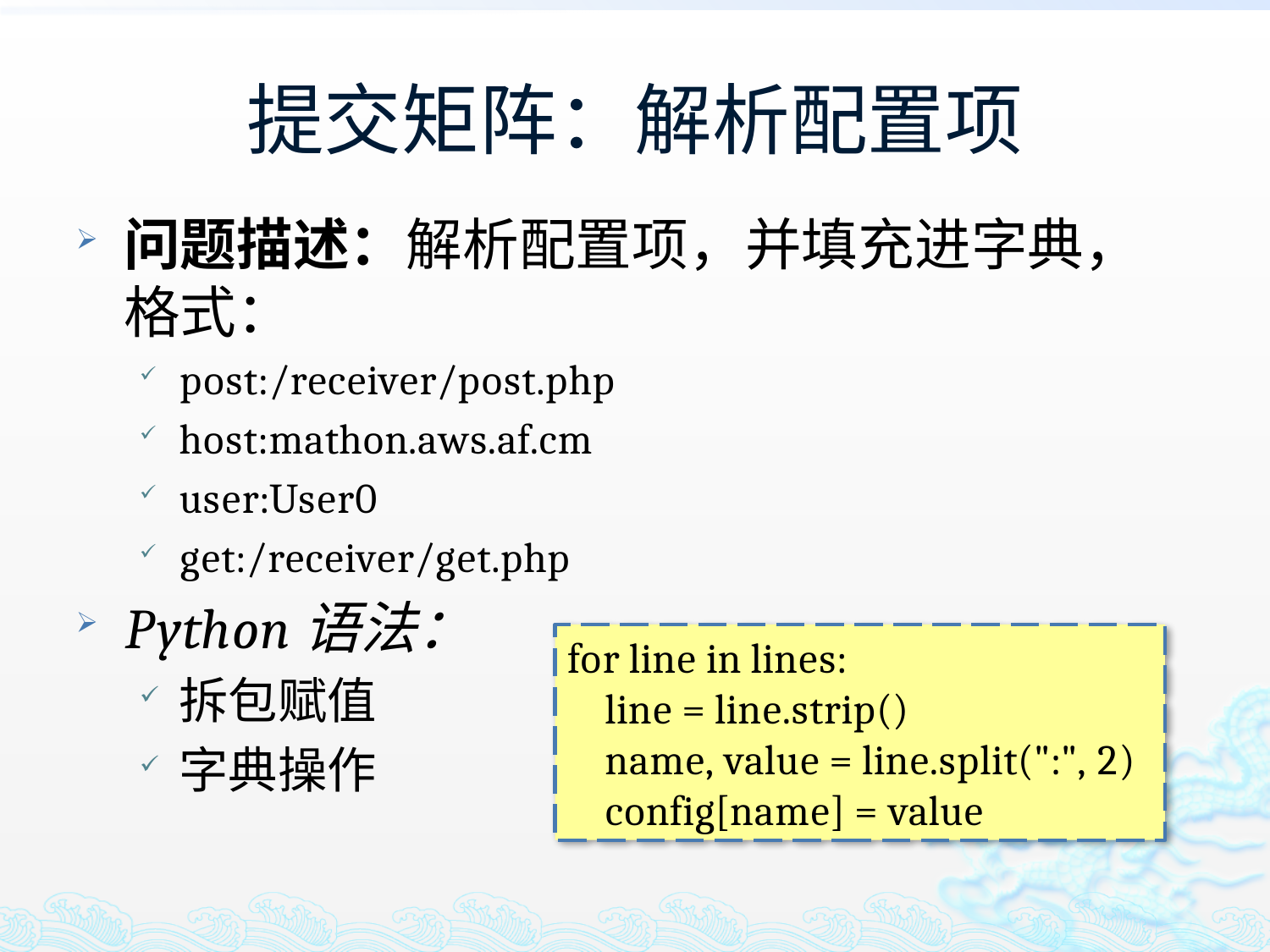

# 提交矩阵：解析配置项
问题描述：解析配置项，并填充进字典，格式：
post:/receiver/post.php
host:mathon.aws.af.cm
user:User0
get:/receiver/get.php
Python语法：
拆包赋值
字典操作
for line in lines:
    line = line.strip()
    name, value = line.split(":", 2)
    config[name] = value